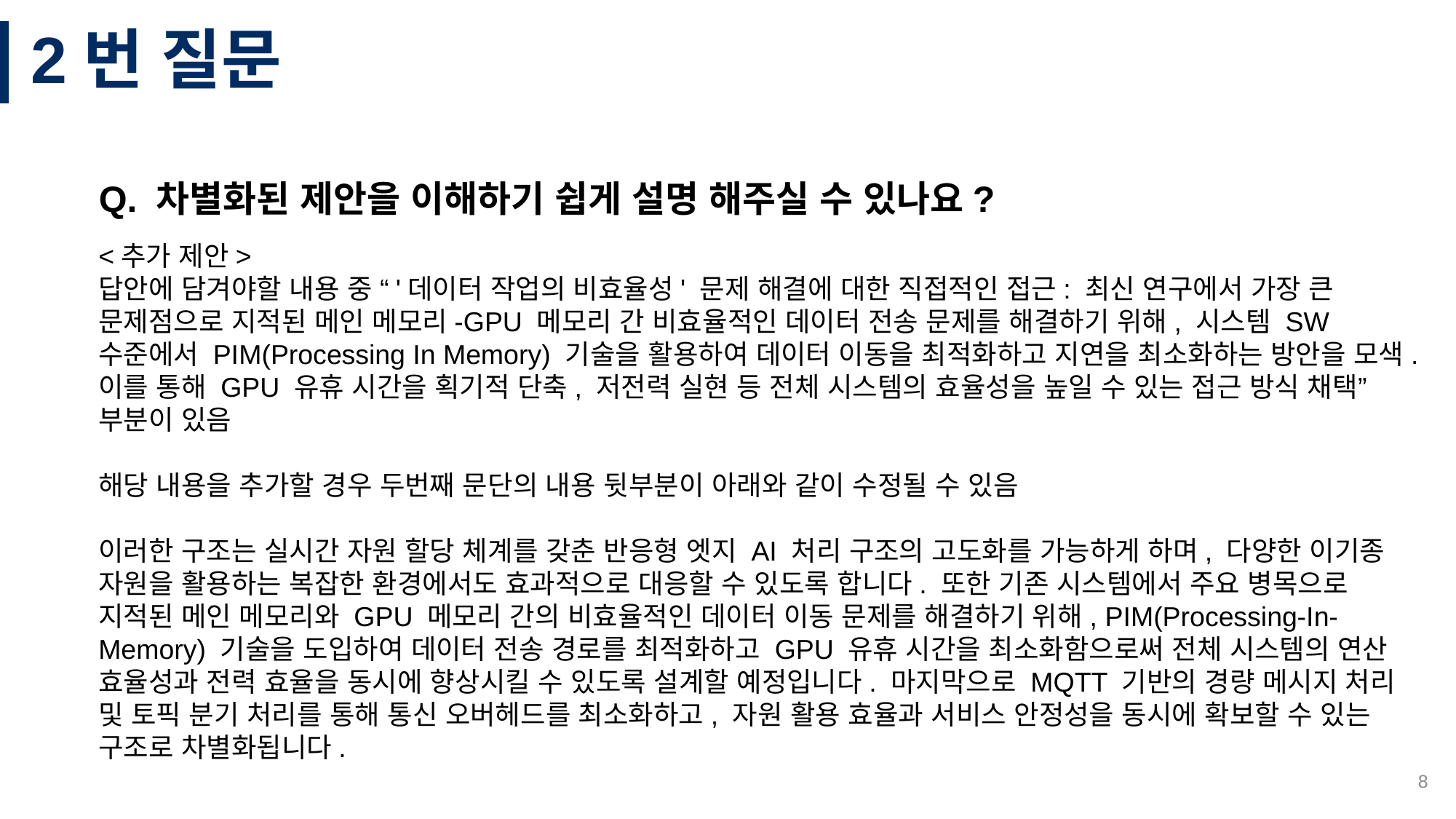

# 2번 질문
Q. 차별화된 제안을 이해하기 쉽게 설명 해주실 수 있나요?
<추가 제안>
답안에 담겨야할 내용 중 “'데이터 작업의 비효율성' 문제 해결에 대한 직접적인 접근: 최신 연구에서 가장 큰 문제점으로 지적된 메인 메모리-GPU 메모리 간 비효율적인 데이터 전송 문제를 해결하기 위해, 시스템 SW 수준에서 PIM(Processing In Memory) 기술을 활용하여 데이터 이동을 최적화하고 지연을 최소화하는 방안을 모색. 이를 통해 GPU 유휴 시간을 획기적 단축, 저전력 실현 등 전체 시스템의 효율성을 높일 수 있는 접근 방식 채택” 부분이 있음

해당 내용을 추가할 경우 두번째 문단의 내용 뒷부분이 아래와 같이 수정될 수 있음

이러한 구조는 실시간 자원 할당 체계를 갖춘 반응형 엣지 AI 처리 구조의 고도화를 가능하게 하며, 다양한 이기종 자원을 활용하는 복잡한 환경에서도 효과적으로 대응할 수 있도록 합니다. 또한 기존 시스템에서 주요 병목으로 지적된 메인 메모리와 GPU 메모리 간의 비효율적인 데이터 이동 문제를 해결하기 위해, PIM(Processing-In-Memory) 기술을 도입하여 데이터 전송 경로를 최적화하고 GPU 유휴 시간을 최소화함으로써 전체 시스템의 연산 효율성과 전력 효율을 동시에 향상시킬 수 있도록 설계할 예정입니다. 마지막으로 MQTT 기반의 경량 메시지 처리 및 토픽 분기 처리를 통해 통신 오버헤드를 최소화하고, 자원 활용 효율과 서비스 안정성을 동시에 확보할 수 있는 구조로 차별화됩니다.

8